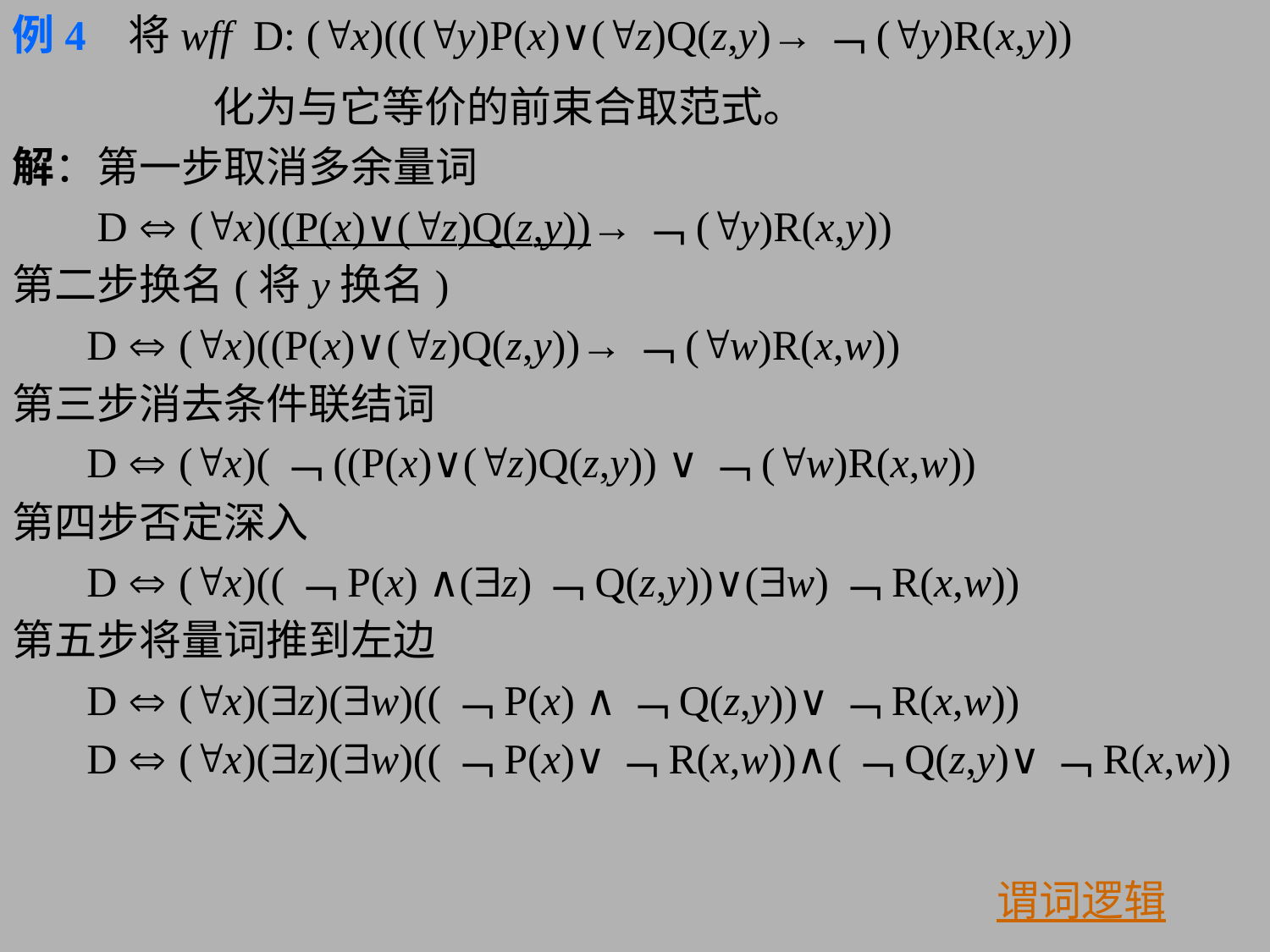

例4   将wff  D: (∀x)(((∀y)P(x)∨(∀z)Q(z,y)→﹁(∀y)R(x,y))
                    化为与它等价的前束合取范式。
解：第一步取消多余量词
        D ⇔ (∀x)((P(x)∨(∀z)Q(z,y))→﹁(∀y)R(x,y))
第二步换名(将y换名)
       D ⇔ (∀x)((P(x)∨(∀z)Q(z,y))→﹁(∀w)R(x,w))
第三步消去条件联结词
       D ⇔ (∀x)(﹁((P(x)∨(∀z)Q(z,y)) ∨﹁(∀w)R(x,w))
第四步否定深入
       D ⇔ (∀x)((﹁P(x) ∧(∃z)﹁Q(z,y))∨(∃w)﹁R(x,w))
第五步将量词推到左边
       D ⇔ (∀x)(∃z)(∃w)((﹁P(x) ∧﹁Q(z,y))∨﹁R(x,w))
       D ⇔ (∀x)(∃z)(∃w)((﹁P(x)∨﹁R(x,w))∧(﹁Q(z,y)∨﹁R(x,w))
谓词逻辑